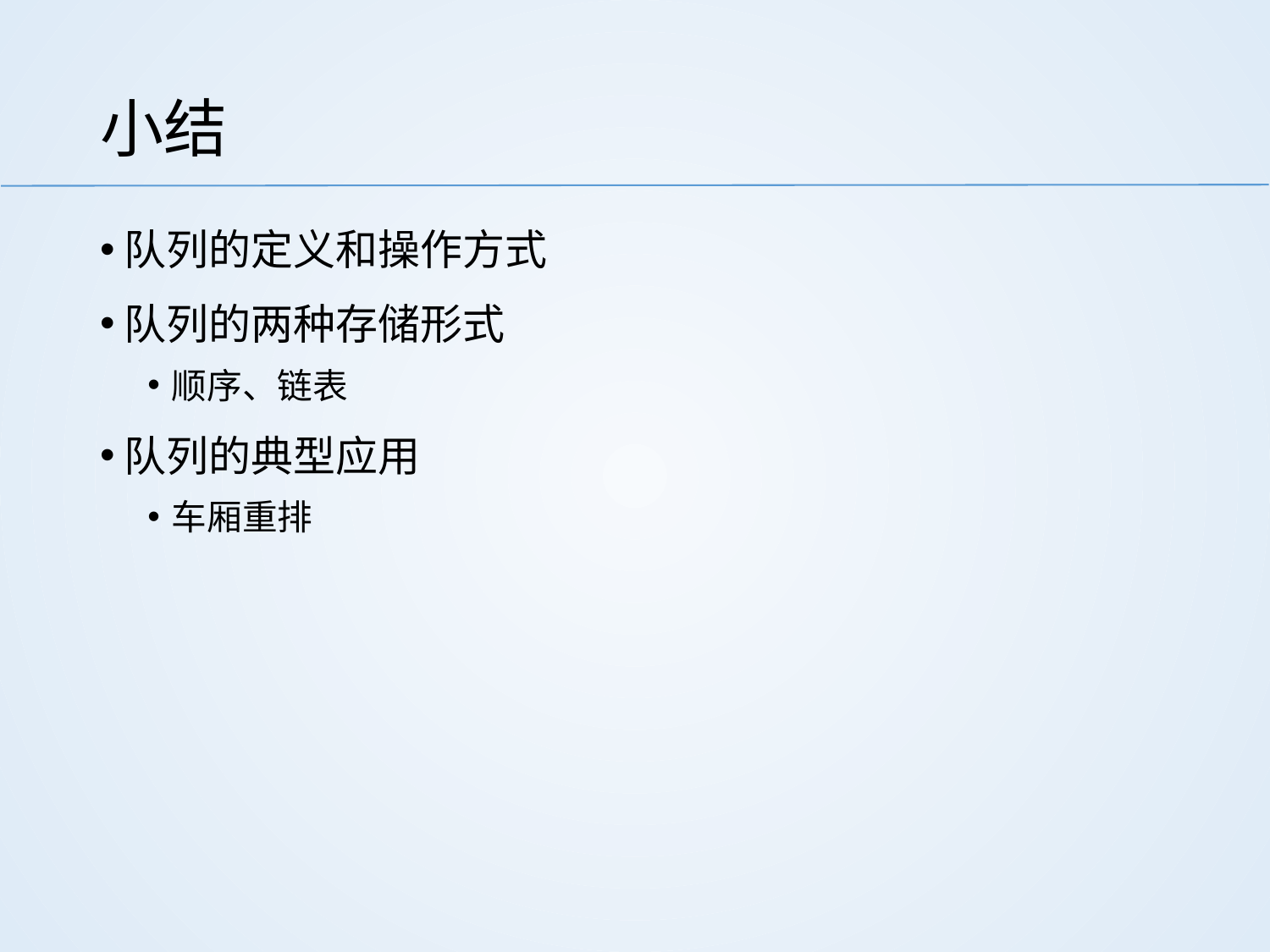

# 小结
队列的定义和操作方式
队列的两种存储形式
顺序、链表
队列的典型应用
车厢重排
43